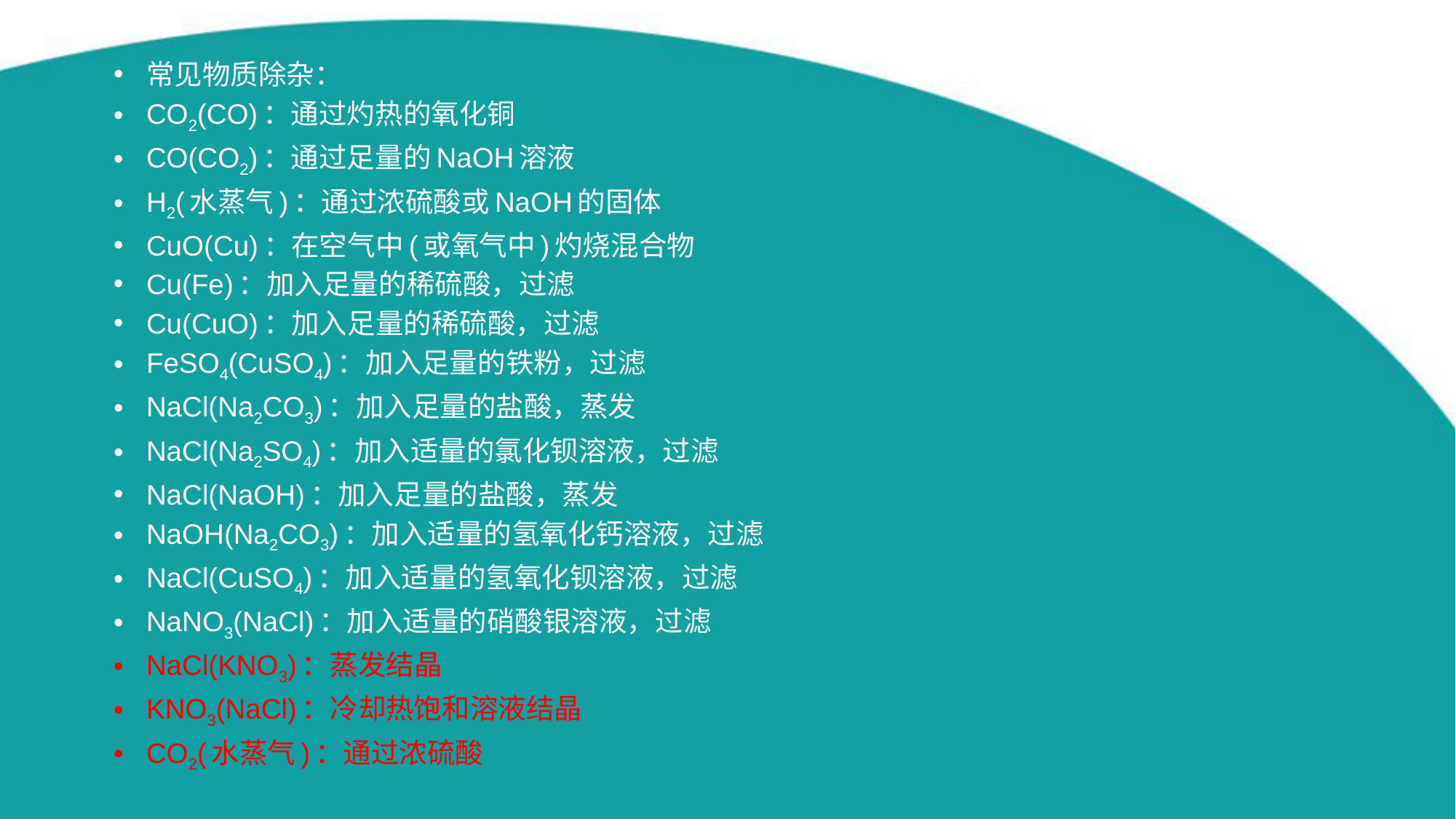

常见物质除杂：
CO2(CO)：通过灼热的氧化铜
CO(CO2)：通过足量的NaOH溶液
H2(水蒸气)：通过浓硫酸或NaOH的固体
CuO(Cu)：在空气中(或氧气中)灼烧混合物
Cu(Fe)：加入足量的稀硫酸，过滤
Cu(CuO)：加入足量的稀硫酸，过滤
FeSO4(CuSO4)：加入足量的铁粉，过滤
NaCl(Na2CO3)：加入足量的盐酸，蒸发
NaCl(Na2SO4)：加入适量的氯化钡溶液，过滤
NaCl(NaOH)：加入足量的盐酸，蒸发
NaOH(Na2CO3)：加入适量的氢氧化钙溶液，过滤
NaCl(CuSO4)：加入适量的氢氧化钡溶液，过滤
NaNO3(NaCl)：加入适量的硝酸银溶液，过滤
NaCl(KNO3)：蒸发结晶
KNO3(NaCl)：冷却热饱和溶液结晶
CO2(水蒸气)：通过浓硫酸